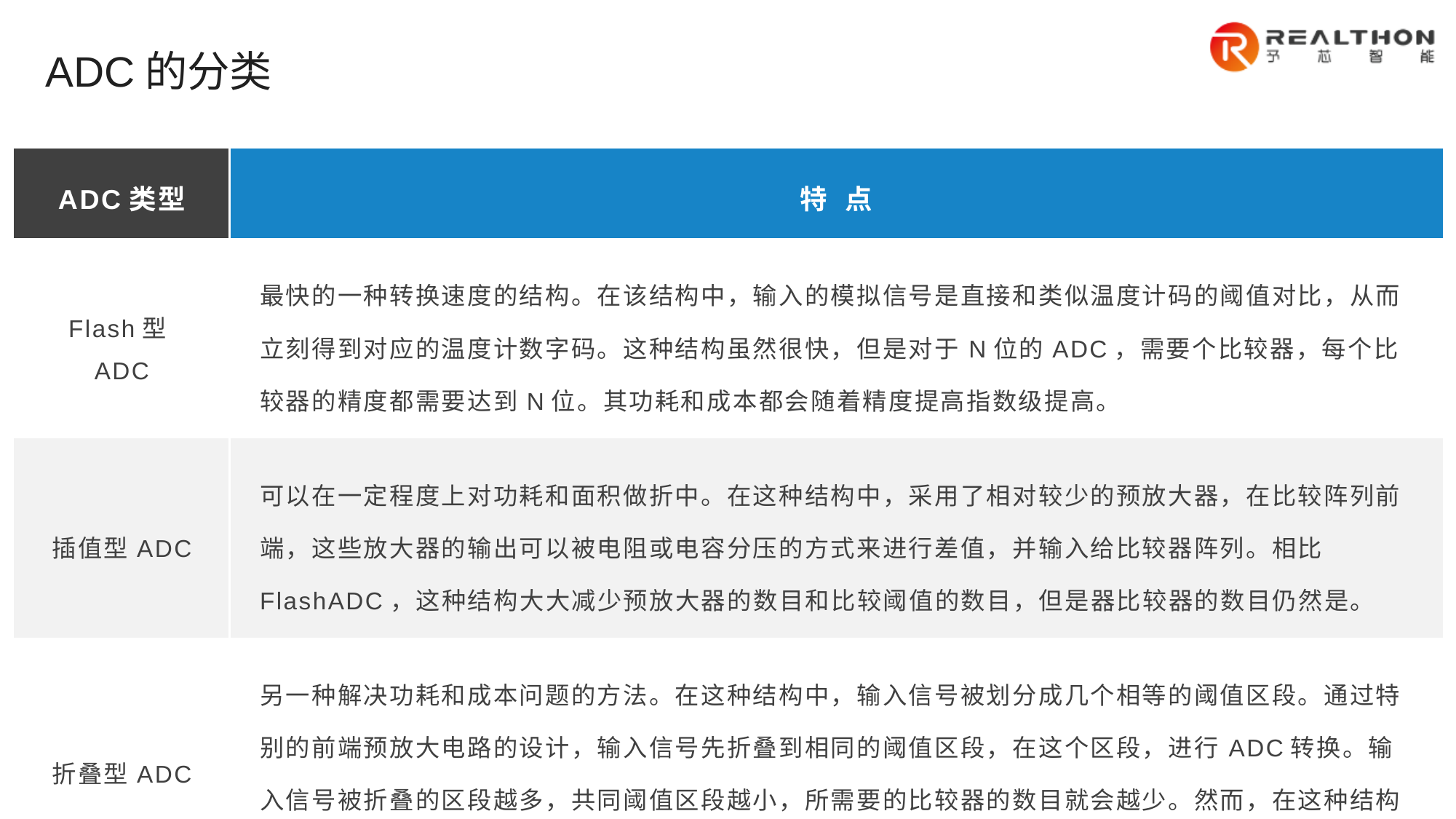

ADC的分类
| ADC类型 | 特 点 |
| --- | --- |
| Flash型ADC | 最快的一种转换速度的结构。在该结构中，输入的模拟信号是直接和类似温度计码的阈值对比，从而立刻得到对应的温度计数字码。这种结构虽然很快，但是对于N位的ADC，需要个比较器，每个比较器的精度都需要达到N位。其功耗和成本都会随着精度提高指数级提高。 |
| 插值型ADC | 可以在一定程度上对功耗和面积做折中。在这种结构中，采用了相对较少的预放大器，在比较阵列前端，这些放大器的输出可以被电阻或电容分压的方式来进行差值，并输入给比较器阵列。相比FlashADC，这种结构大大减少预放大器的数目和比较阈值的数目，但是器比较器的数目仍然是。 |
| 折叠型ADC | 另一种解决功耗和成本问题的方法。在这种结构中，输入信号被划分成几个相等的阈值区段。通过特别的前端预放大电路的设计，输入信号先折叠到相同的阈值区段，在这个区段，进行ADC转换。输入信号被折叠的区段越多，共同阈值区段越小，所需要的比较器的数目就会越少。然而，在这种结构中，前端的模拟折叠电路是个难点，这个电路既需要很好的幅度线性，也需要满足要求的线性相位。 |